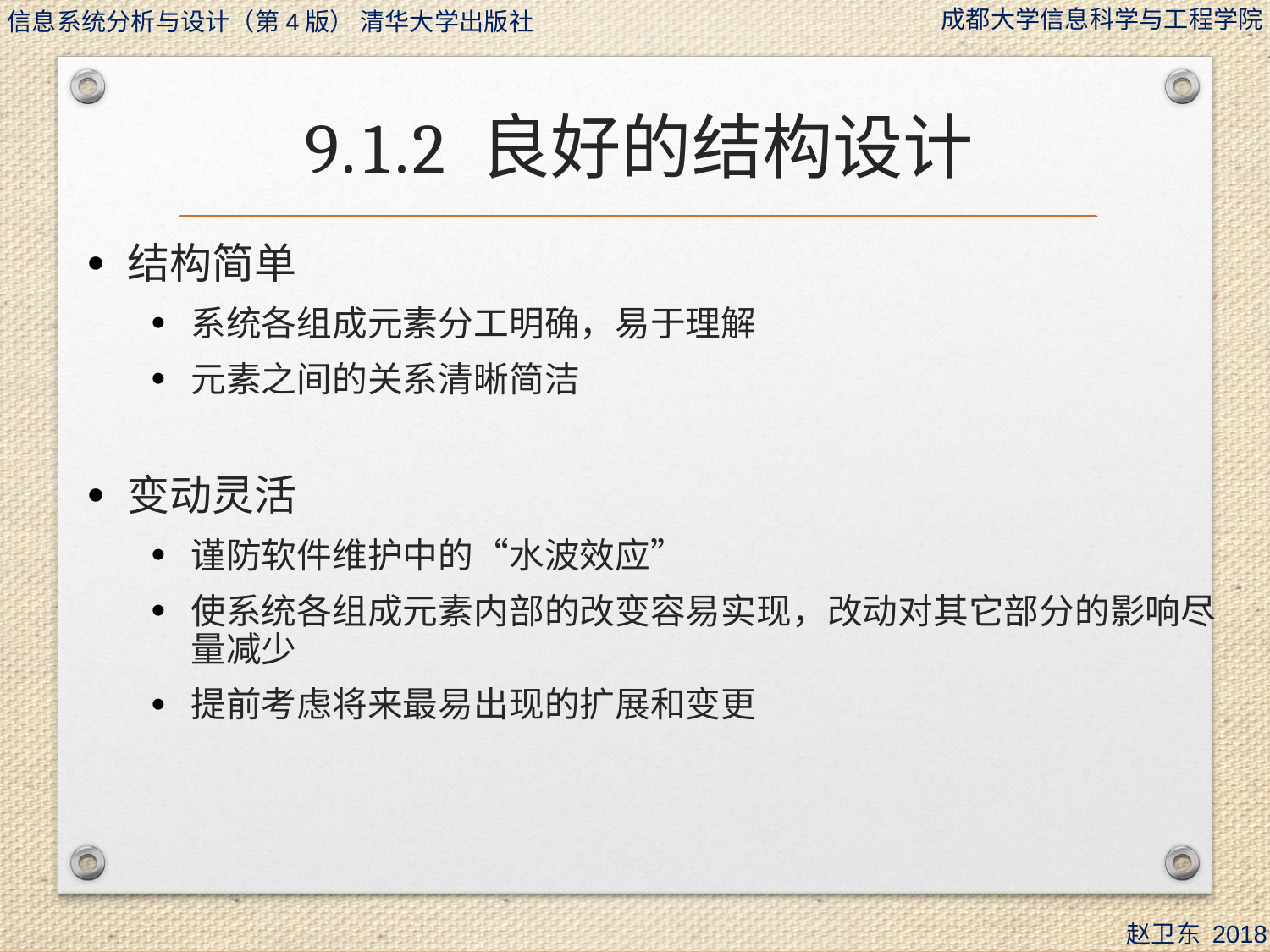

# 9.1.2 良好的结构设计
结构简单
系统各组成元素分工明确，易于理解
元素之间的关系清晰简洁

变动灵活
谨防软件维护中的“水波效应”
使系统各组成元素内部的改变容易实现，改动对其它部分的影响尽量减少
提前考虑将来最易出现的扩展和变更